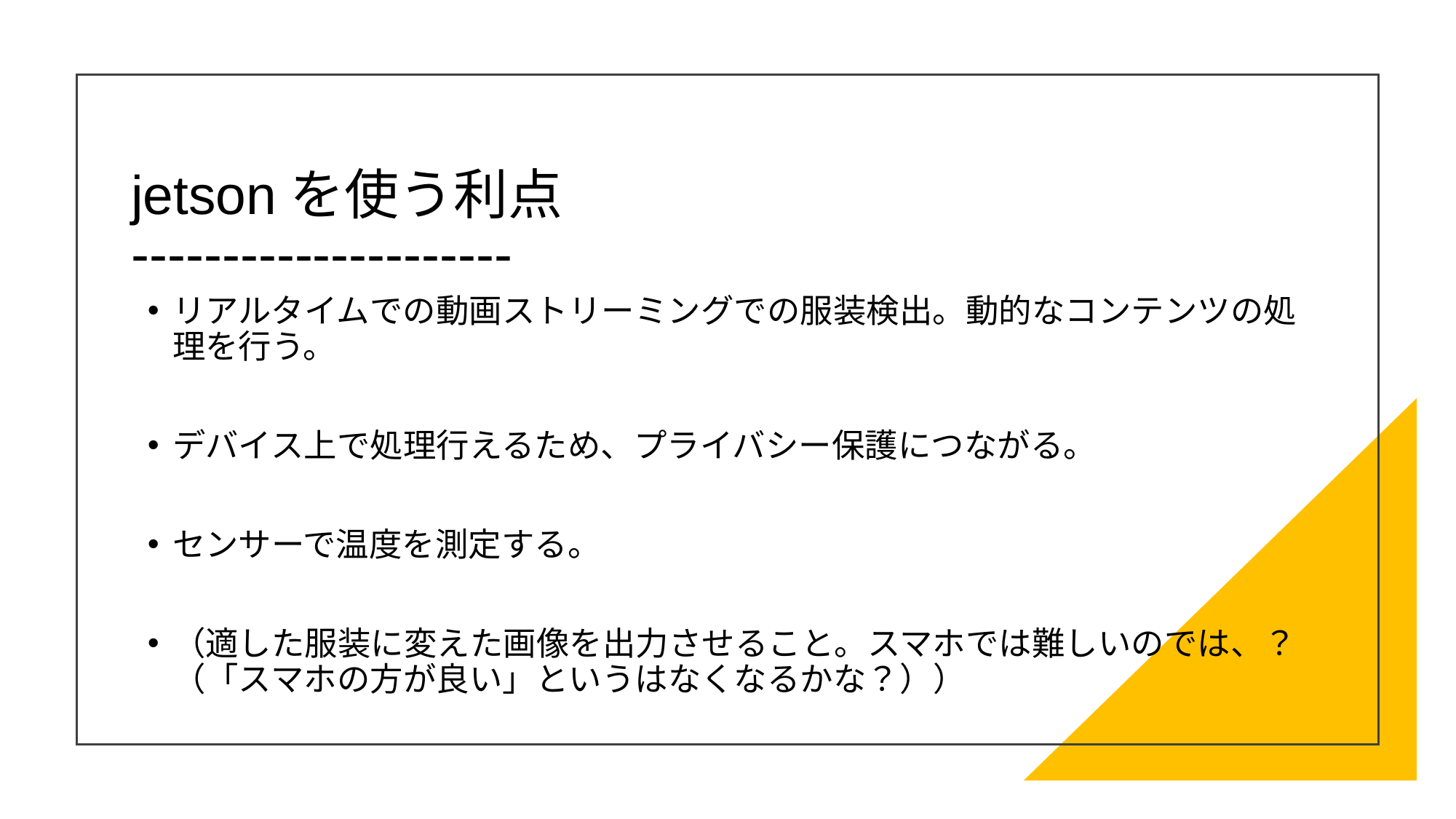

# jetsonを使う利点 ---------------------
リアルタイムでの動画ストリーミングでの服装検出。動的なコンテンツの処理を行う。

デバイス上で処理行えるため、プライバシー保護につながる。

センサーで温度を測定する。

（適した服装に変えた画像を出力させること。スマホでは難しいのでは、？（「スマホの方が良い」というはなくなるかな？））